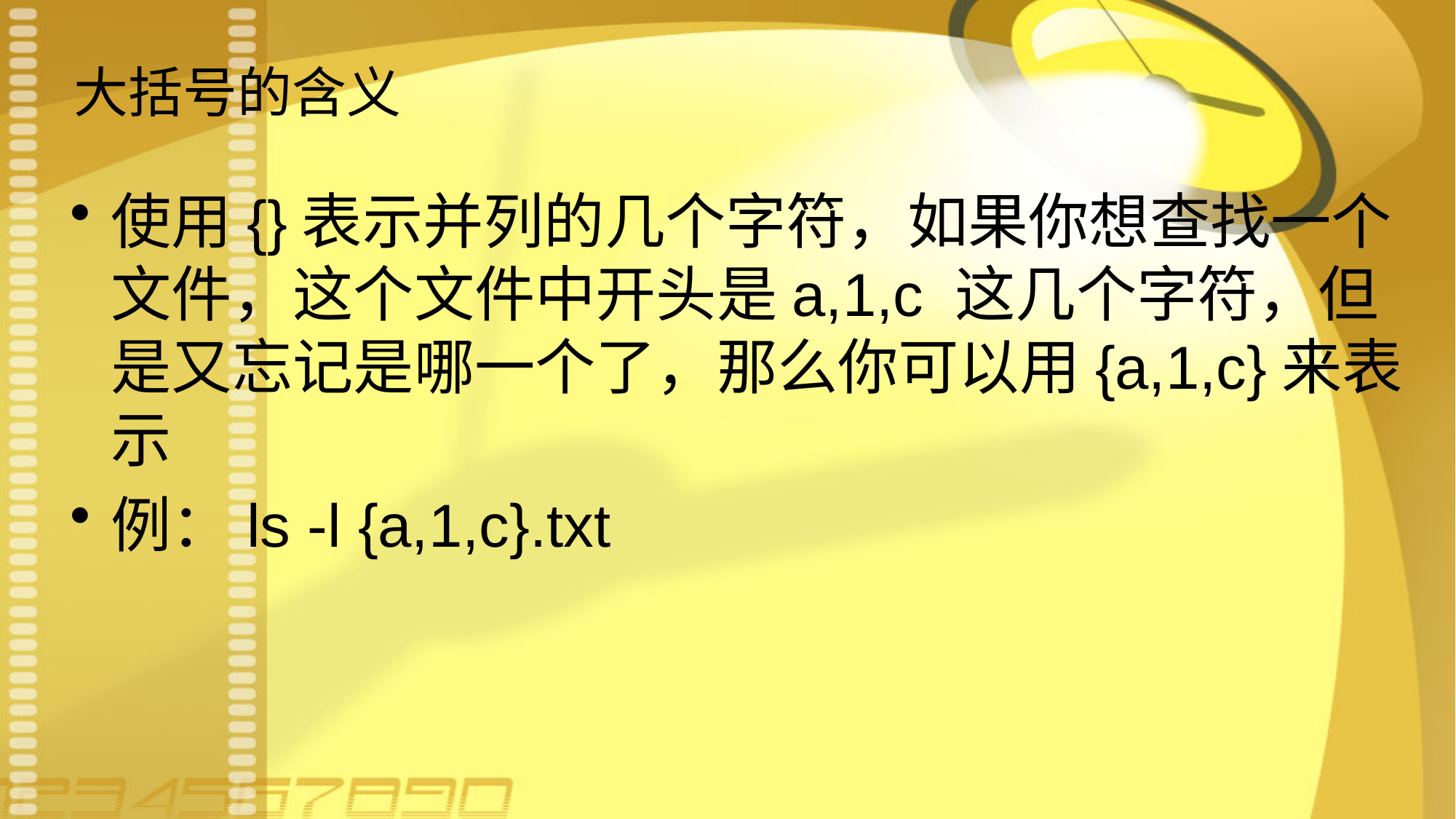

# 大括号的含义
使用{}表示并列的几个字符，如果你想查找一个文件，这个文件中开头是a,1,c 这几个字符，但是又忘记是哪一个了，那么你可以用{a,1,c}来表示
例：ls -l {a,1,c}.txt